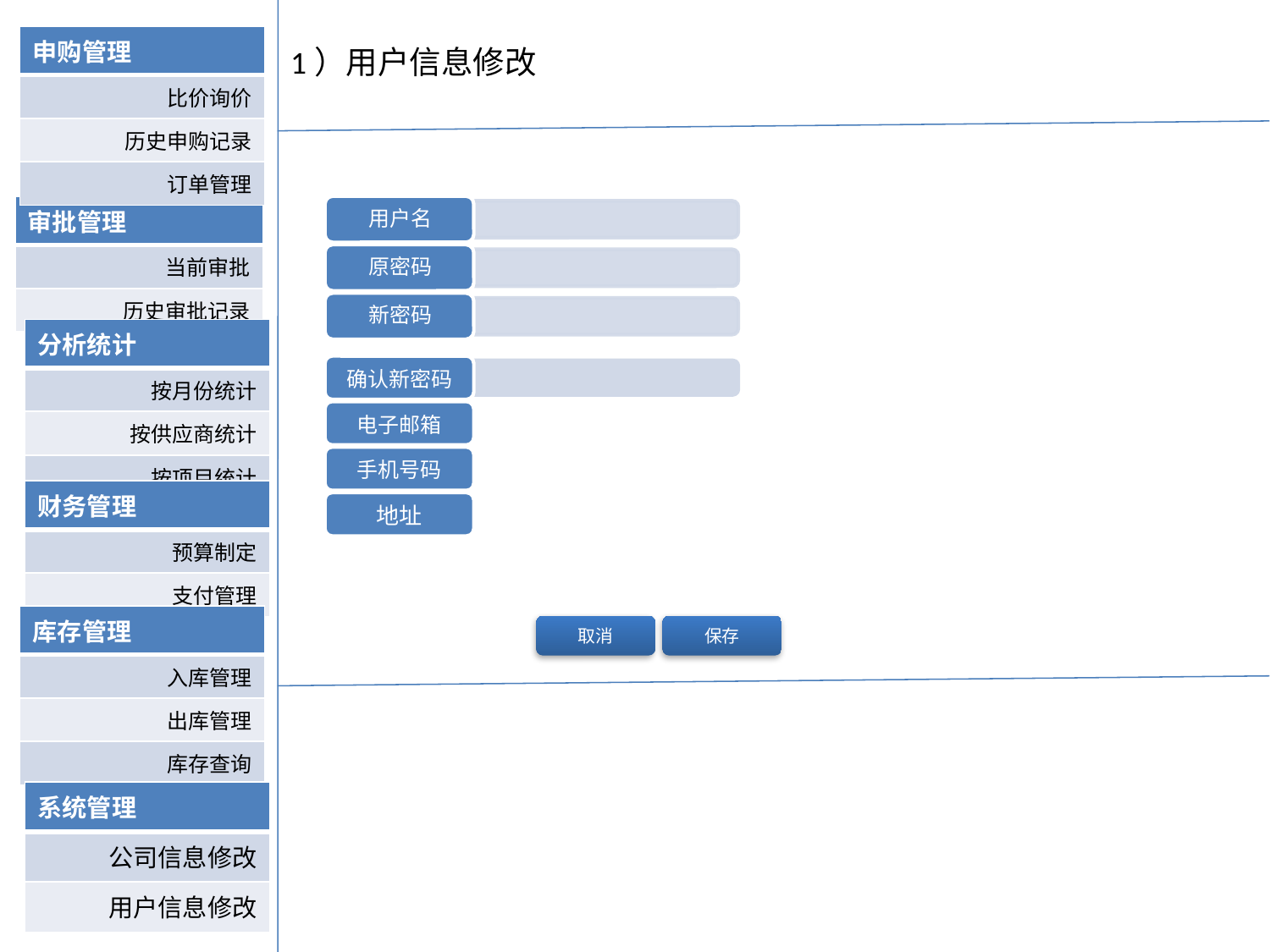

| 申购管理 |
| --- |
| 比价询价 |
| 历史申购记录 |
| 订单管理 |
1）用户信息修改
| 审批管理 |
| --- |
| 当前审批 |
| 历史审批记录 |

用户名

原密码

新密码
| 分析统计 |
| --- |
| 按月份统计 |
| 按供应商统计 |
| 按项目统计 |
确认新密码
电子邮箱
手机号码
地址
| 财务管理 |
| --- |
| 预算制定 |
| 支付管理 |
| 库存管理 |
| --- |
| 入库管理 |
| 出库管理 |
| 库存查询 |
取消
保存
| 系统管理 |
| --- |
| 公司信息修改 |
| 用户信息修改 |